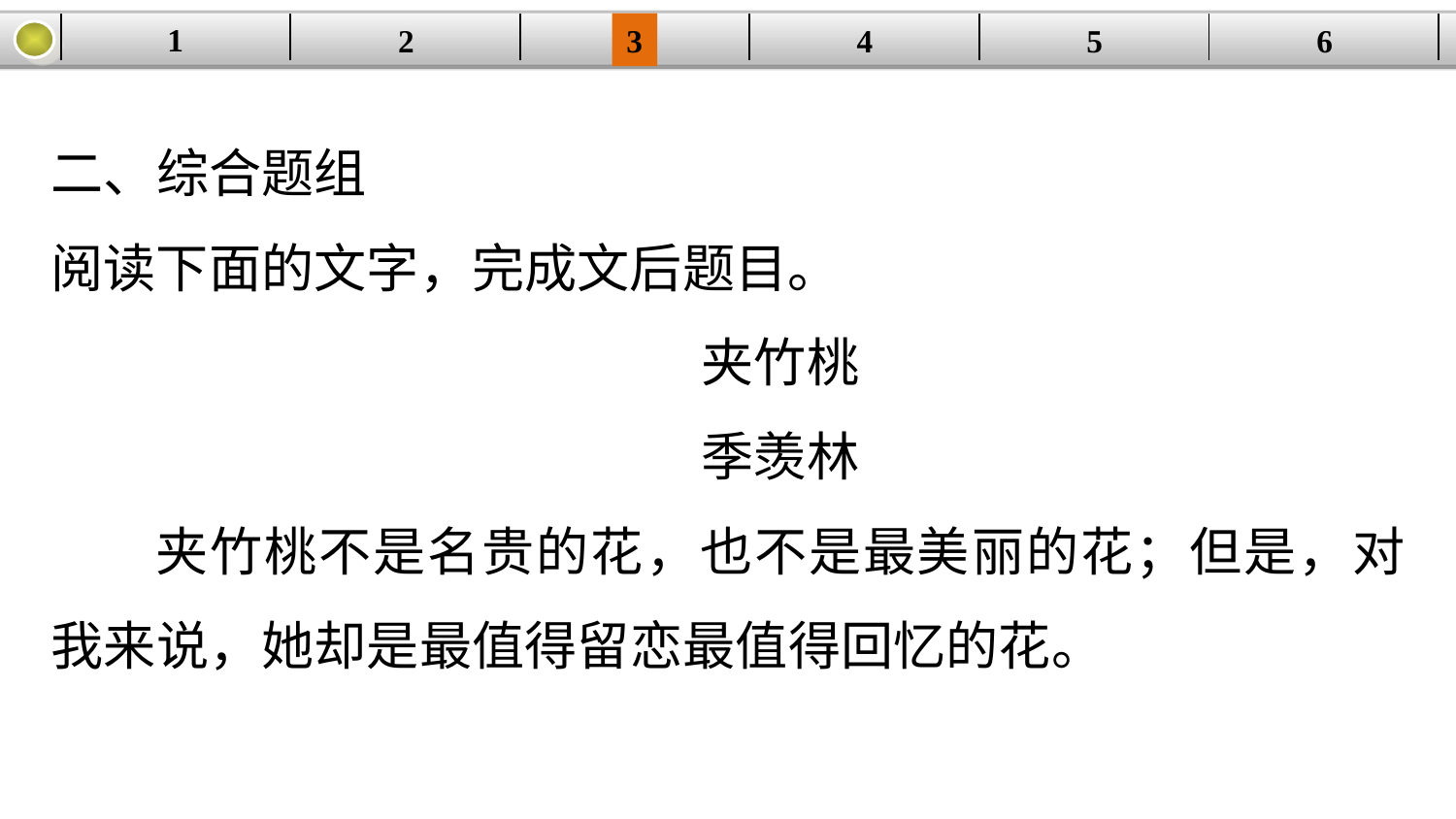

1
2
3
4
|  |  |  |  |  |  |
| --- | --- | --- | --- | --- | --- |
5
6

二、综合题组
阅读下面的文字，完成文后题目。
夹竹桃
季羡林
夹竹桃不是名贵的花，也不是最美丽的花；但是，对我来说，她却是最值得留恋最值得回忆的花。